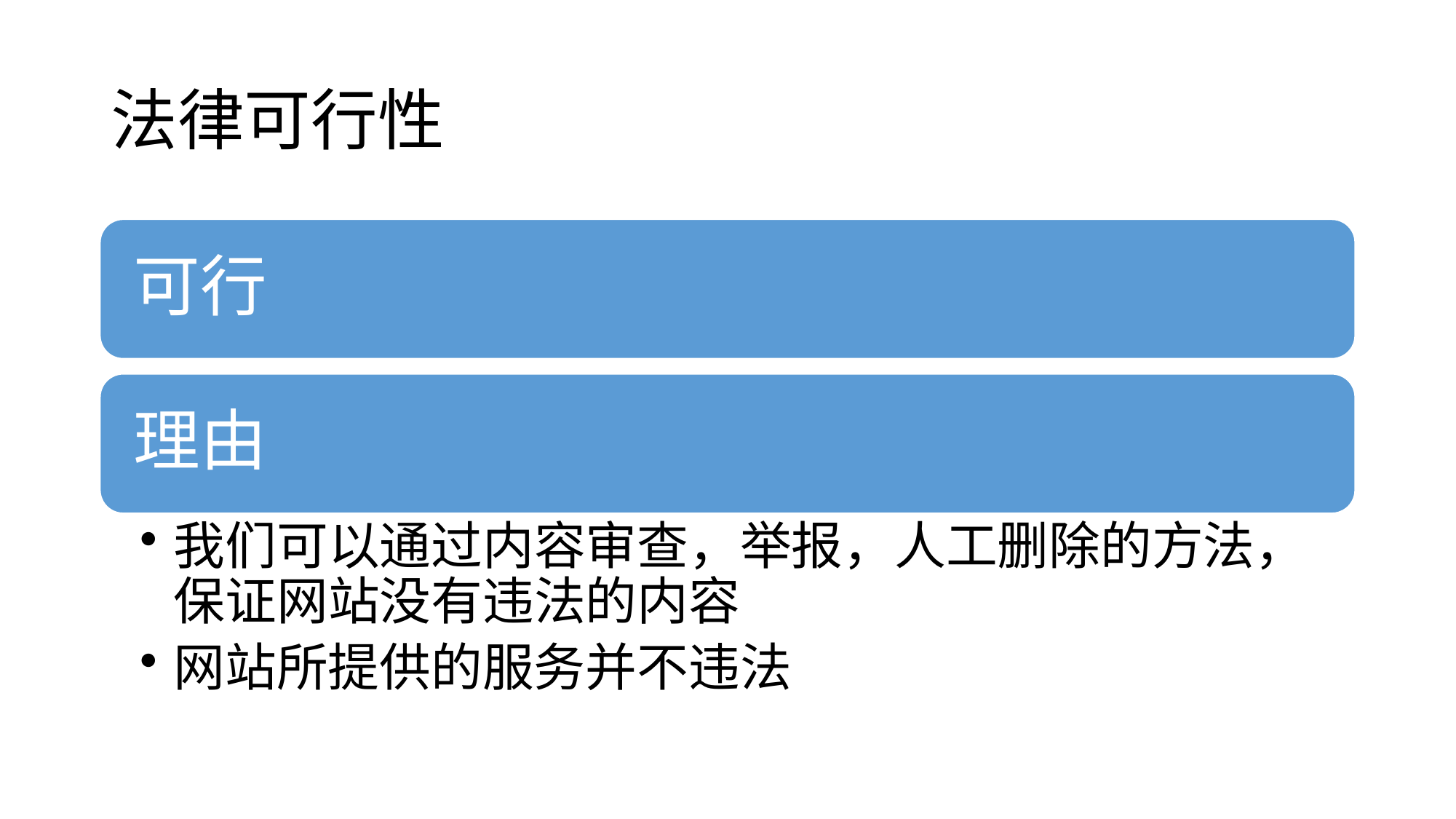

# 法律可行性
可行
理由
我们可以通过内容审查，举报，人工删除的方法，保证网站没有违法的内容
网站所提供的服务并不违法